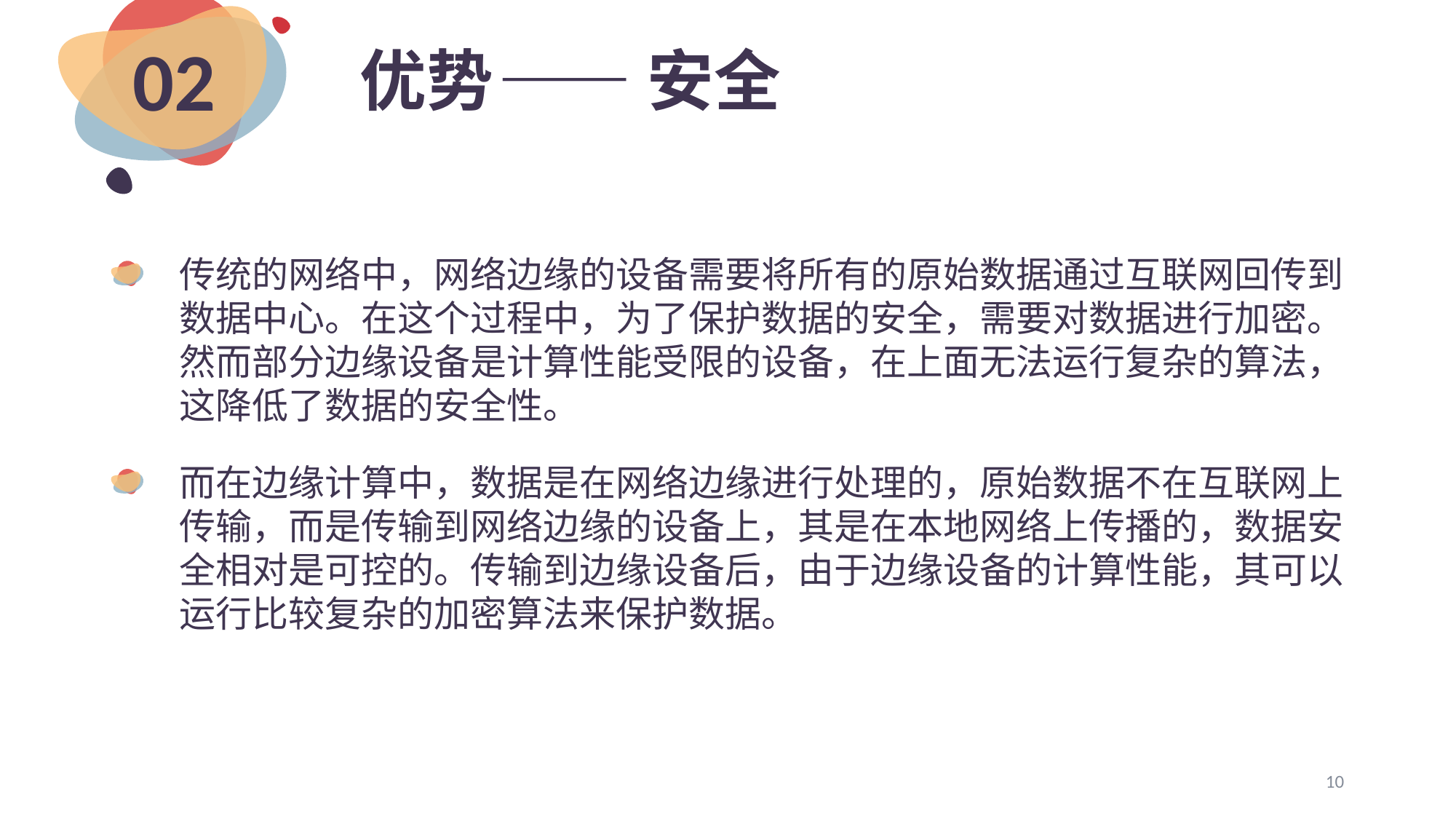

# 优势
——安全
02
传统的网络中，网络边缘的设备需要将所有的原始数据通过互联网回传到数据中心。在这个过程中，为了保护数据的安全，需要对数据进行加密。然而部分边缘设备是计算性能受限的设备，在上面无法运行复杂的算法，这降低了数据的安全性。
而在边缘计算中，数据是在网络边缘进行处理的，原始数据不在互联网上传输，而是传输到网络边缘的设备上，其是在本地网络上传播的，数据安全相对是可控的。传输到边缘设备后，由于边缘设备的计算性能，其可以运行比较复杂的加密算法来保护数据。
10